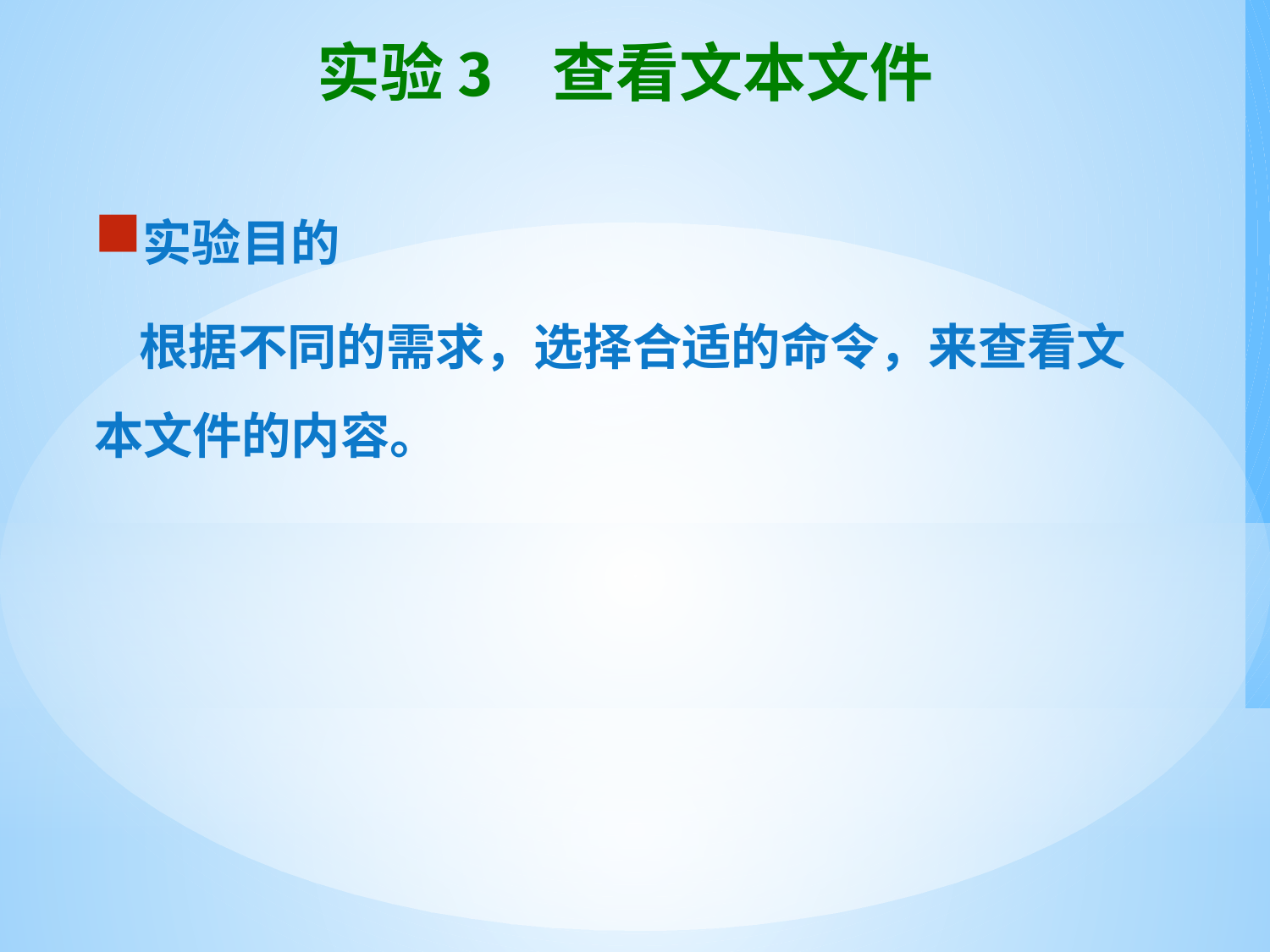

# 实验3   查看文本文件
实验目的
   根据不同的需求，选择合适的命令，来查看文本文件的内容。